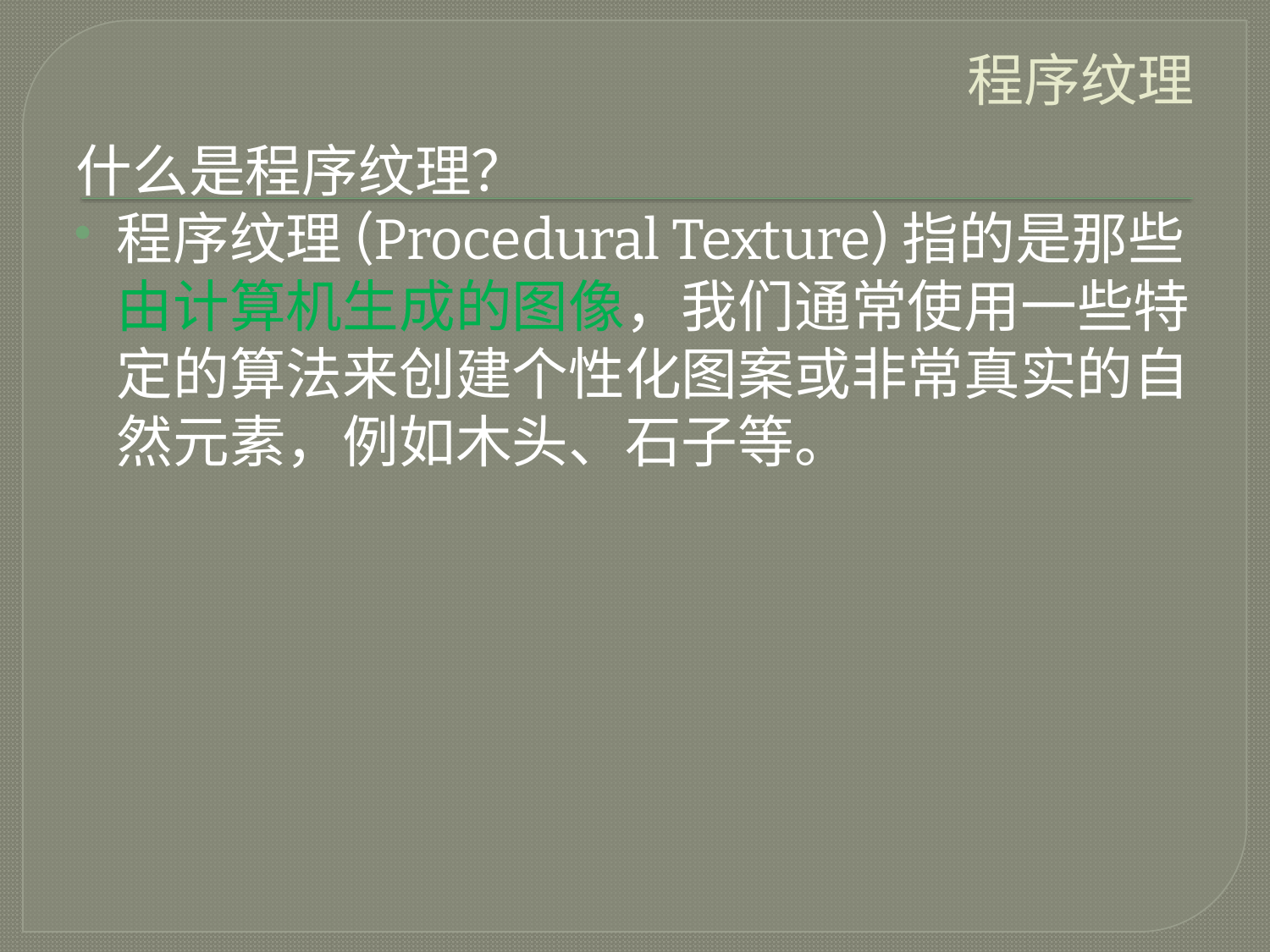

# 程序纹理
什么是程序纹理？
程序纹理(Procedural Texture)指的是那些由计算机生成的图像，我们通常使用一些特定的算法来创建个性化图案或非常真实的自然元素，例如木头、石子等。